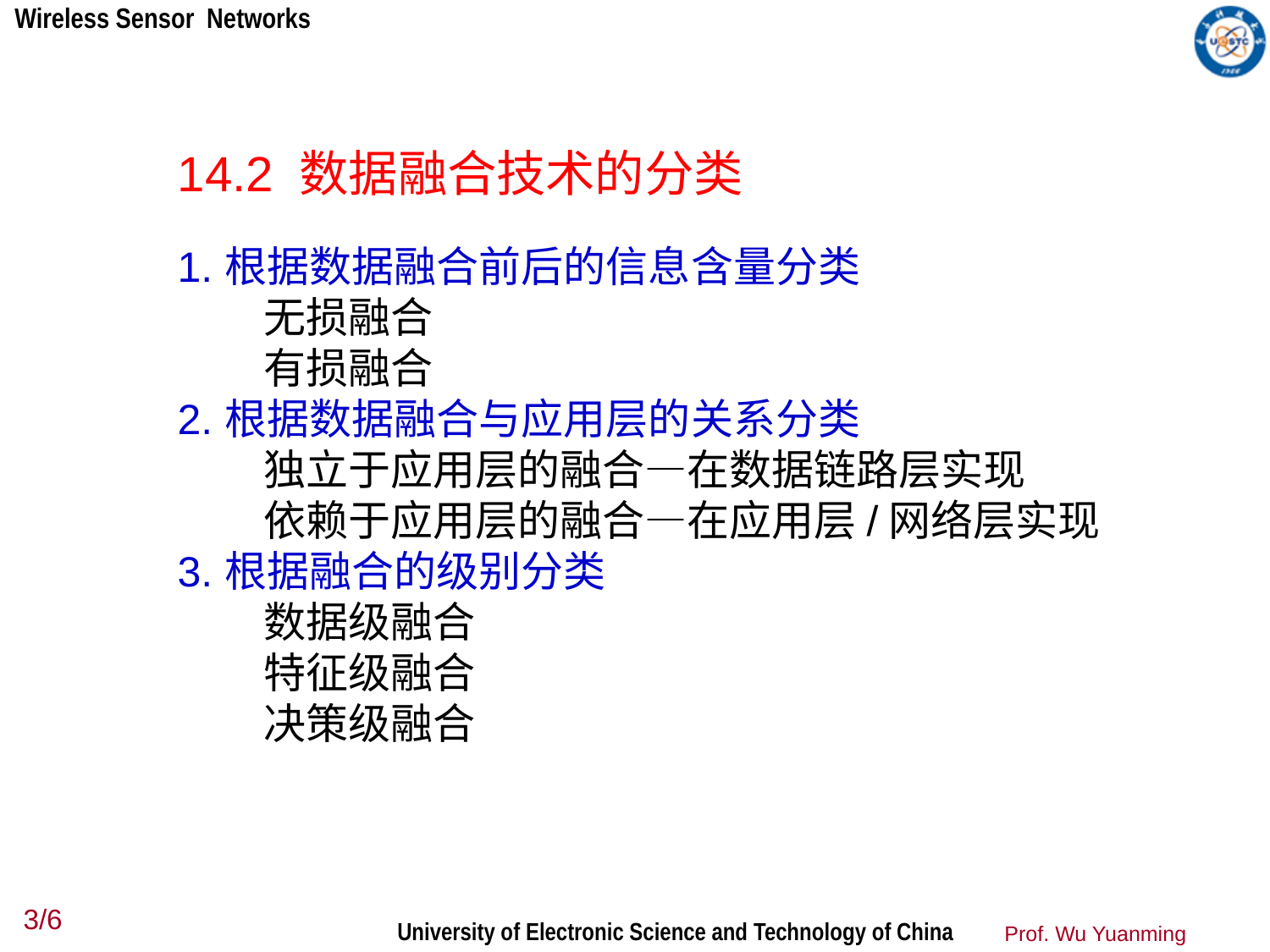

14.2 数据融合技术的分类

根据数据融合前后的信息含量分类
        无损融合
        有损融合
根据数据融合与应用层的关系分类
        独立于应用层的融合—在数据链路层实现
        依赖于应用层的融合—在应用层/网络层实现
根据融合的级别分类
        数据级融合
        特征级融合
        决策级融合
3/6
Prof. Wu Yuanming